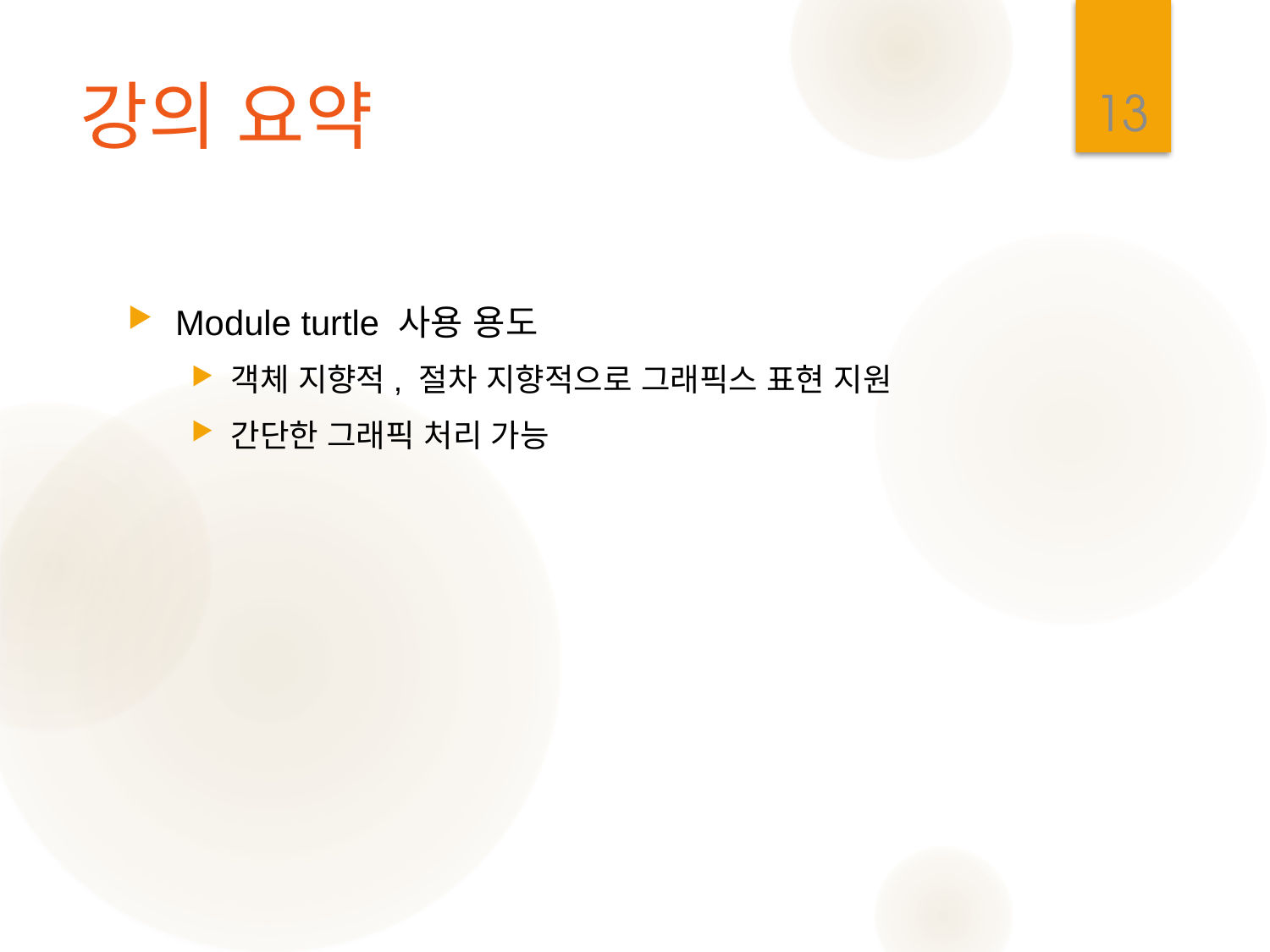

13
# 강의 요약

Module turtle 사용 용도
객체 지향적, 절차 지향적으로 그래픽스 표현 지원
간단한 그래픽 처리 가능